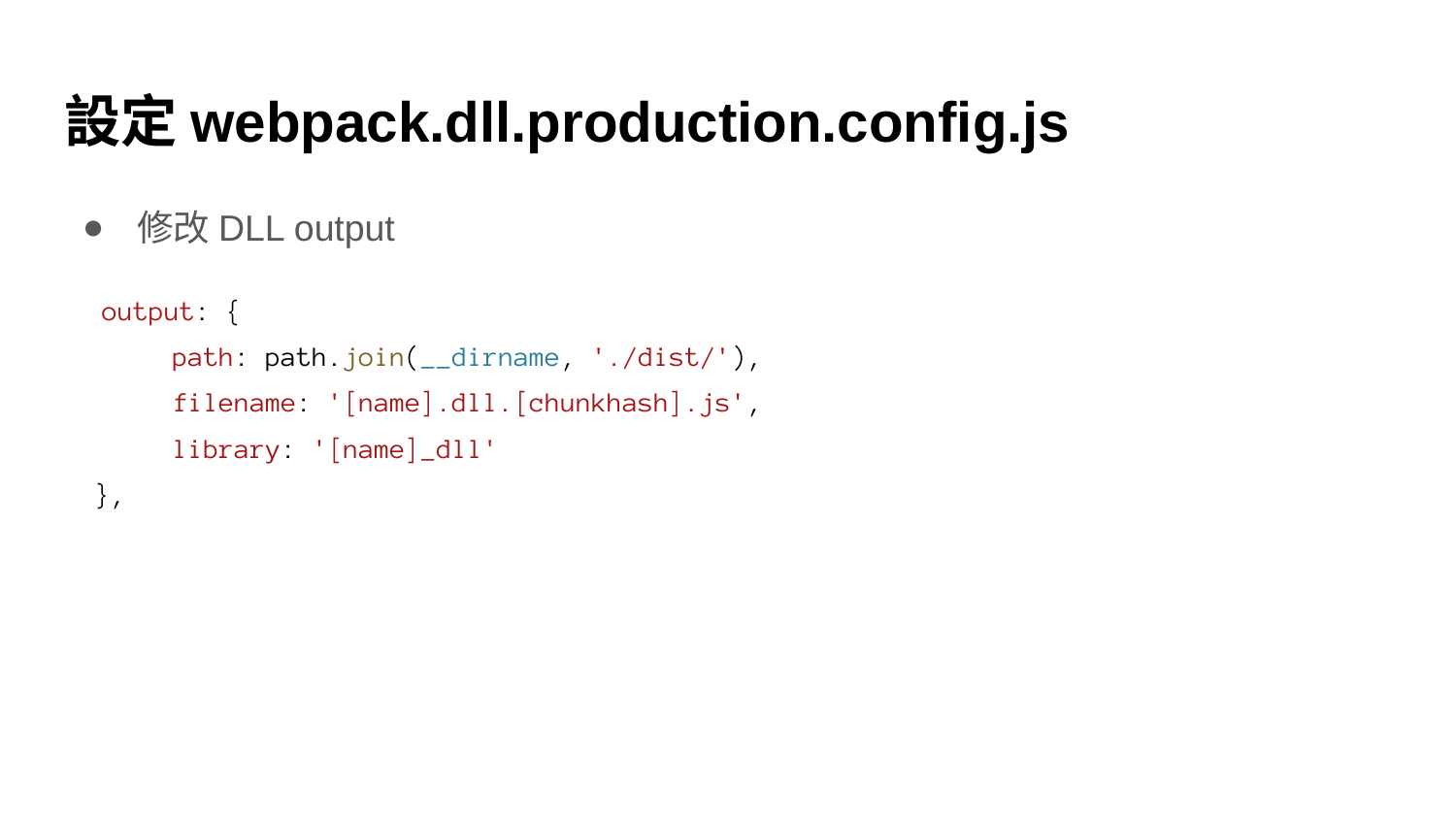

# 設定webpack.dll.production.config.js
修改DLL output
   output: {
       path: path.join(__dirname, './dist/'),
       filename: '[name].dll.[chunkhash].js',
       library: '[name]_dll'
  },